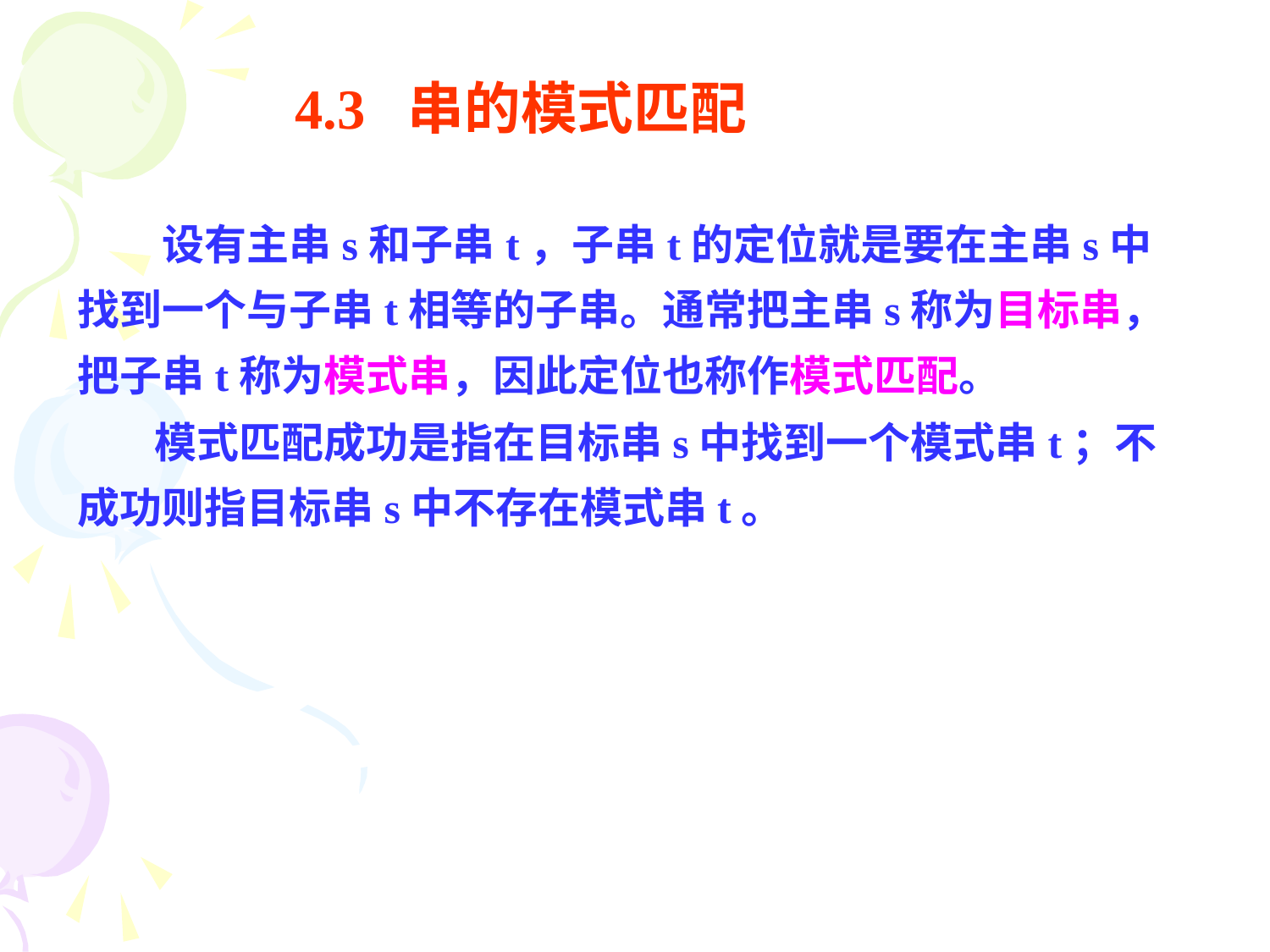

4.3  串的模式匹配
　　设有主串s和子串t，子串t的定位就是要在主串s中找到一个与子串t相等的子串。通常把主串s称为目标串，把子串t称为模式串，因此定位也称作模式匹配。
       模式匹配成功是指在目标串s中找到一个模式串t；不成功则指目标串s中不存在模式串t。